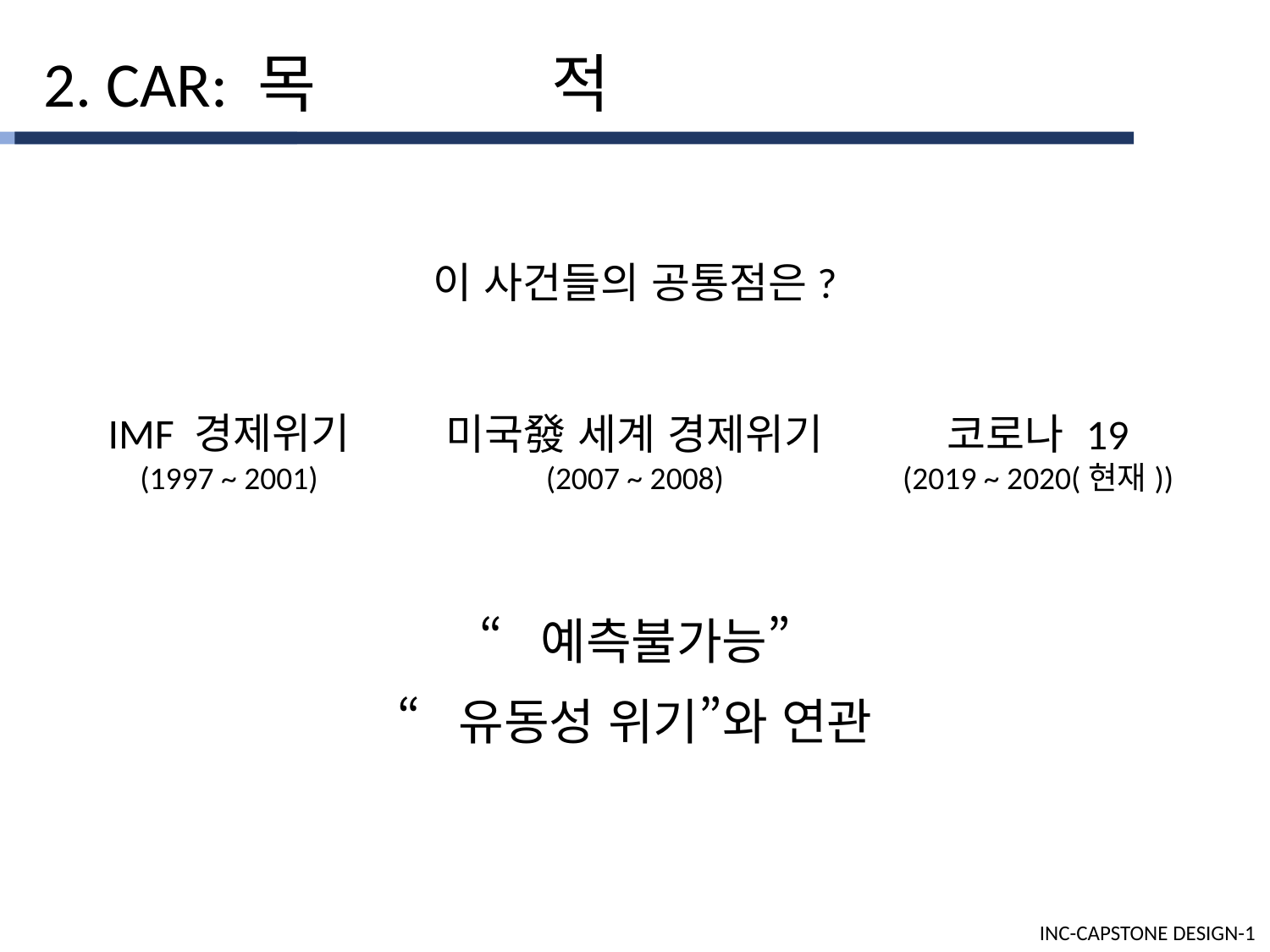

2. CAR: 목		적
이 사건들의 공통점은?
IMF 경제위기
(1997 ~ 2001)
미국發 세계 경제위기
(2007 ~ 2008)
코로나 19
(2019 ~ 2020(현재))
“예측불가능”
“유동성 위기”와 연관